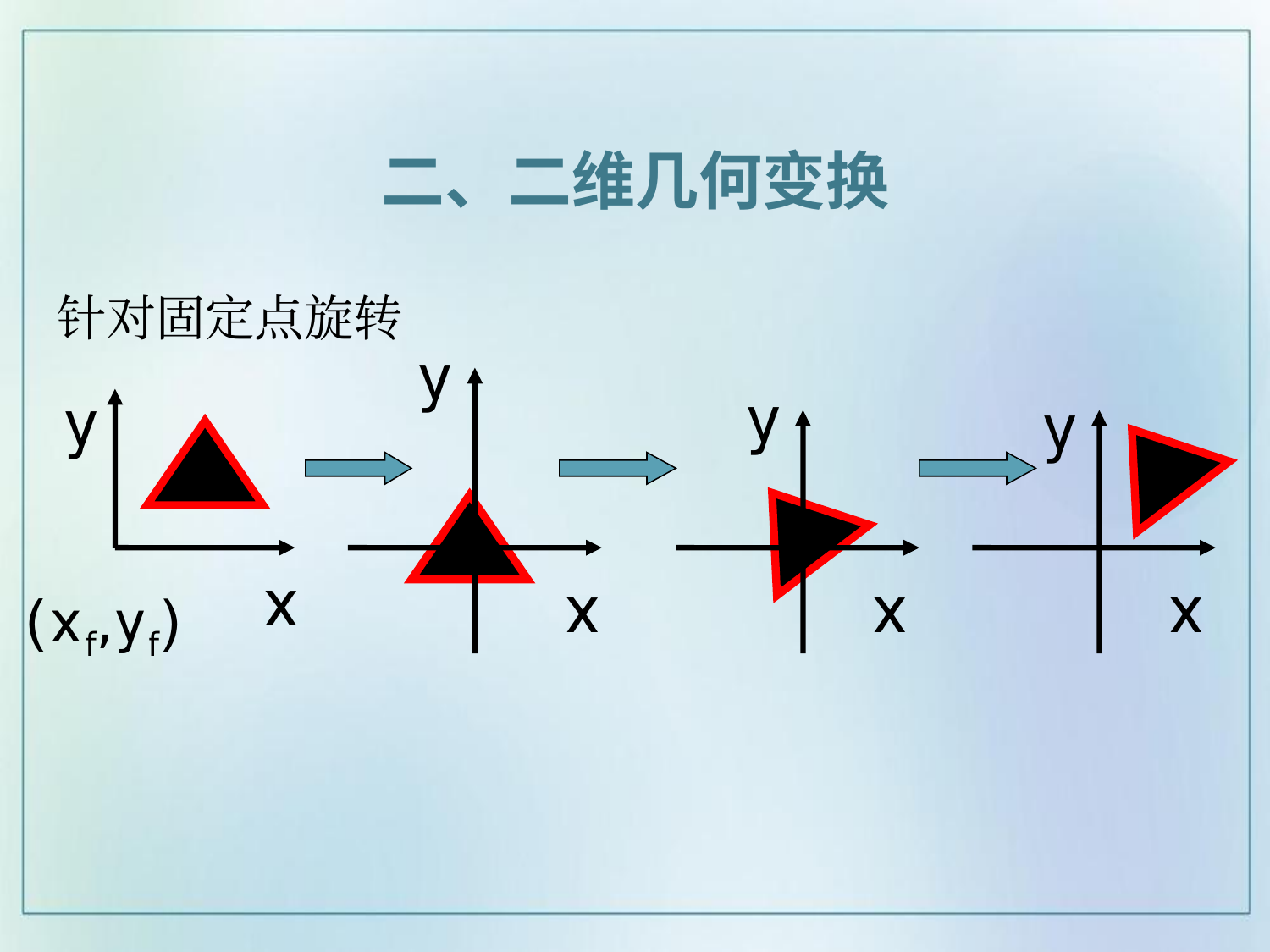

二、二维几何变换
# 针对固定点旋转
y

y
y
y

x
x
x
x
(xf,yf)